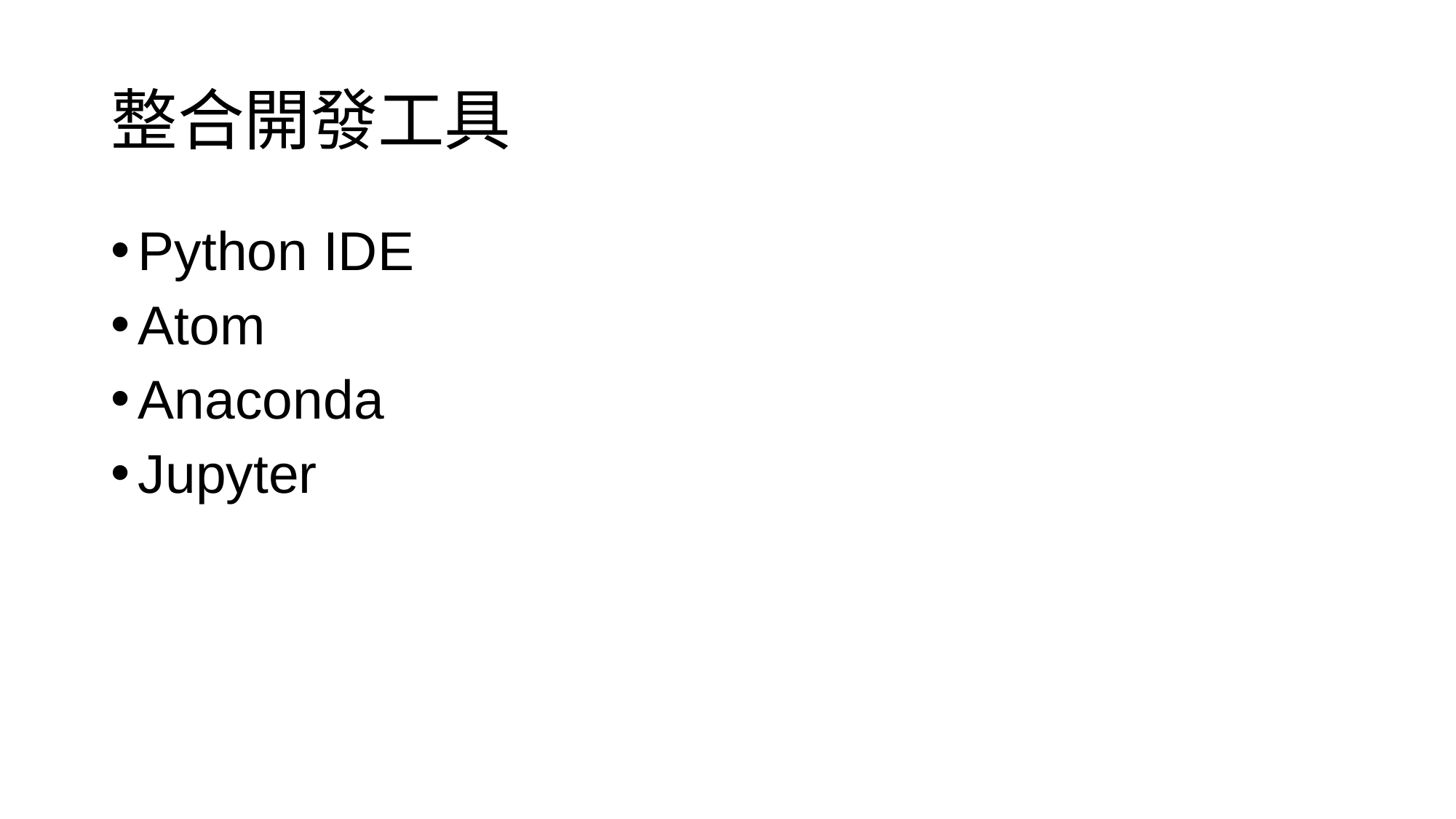

# 整合開發工具
Python IDE
Atom
Anaconda
Jupyter